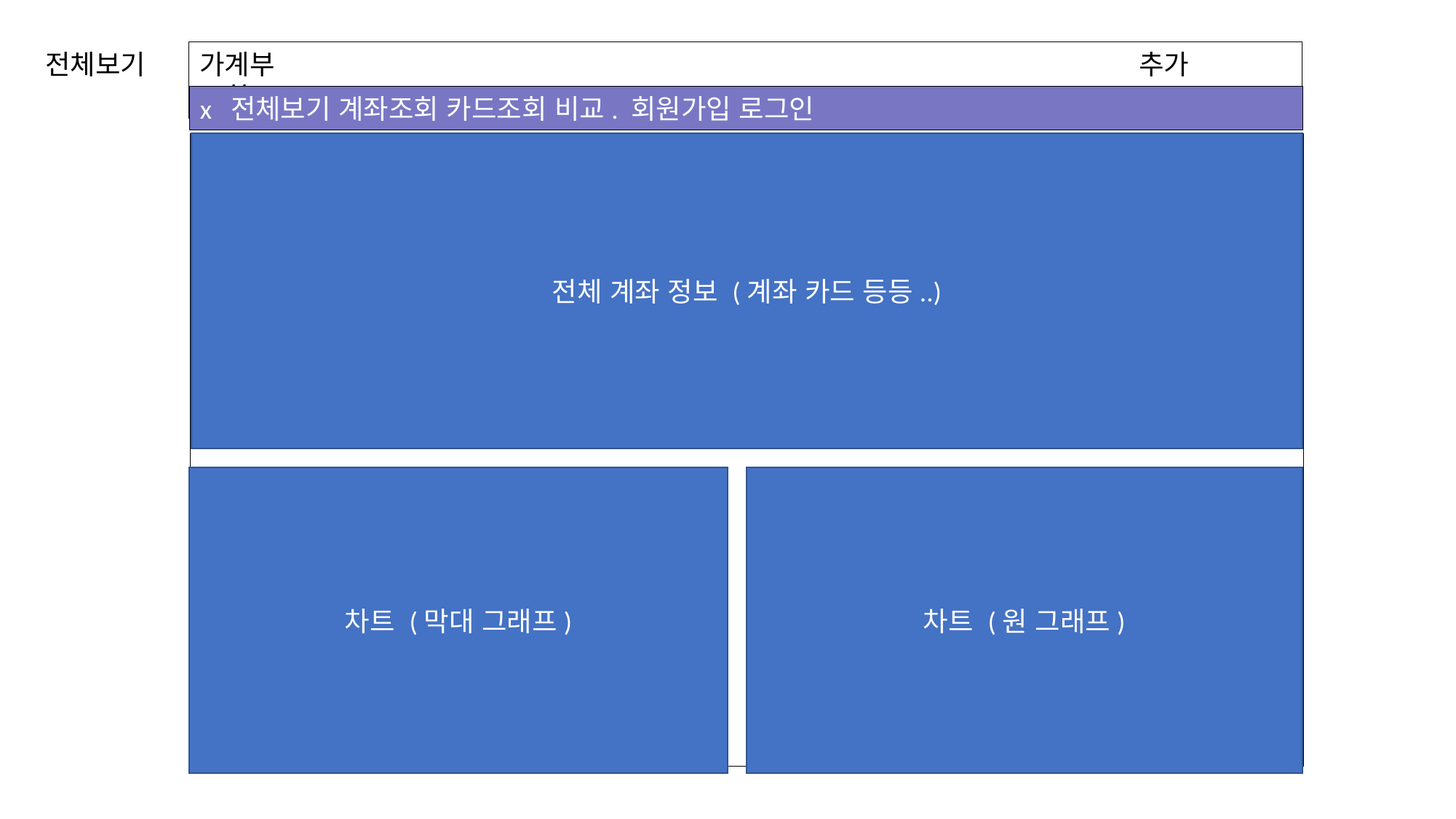

전체보기
가계부							                       추가 	조회
x  전체보기 계좌조회 카드조회 비교. 회원가입 로그인

전체 계좌 정보 (계좌 카드 등등..)
차트 (막대 그래프)
차트 (원 그래프)